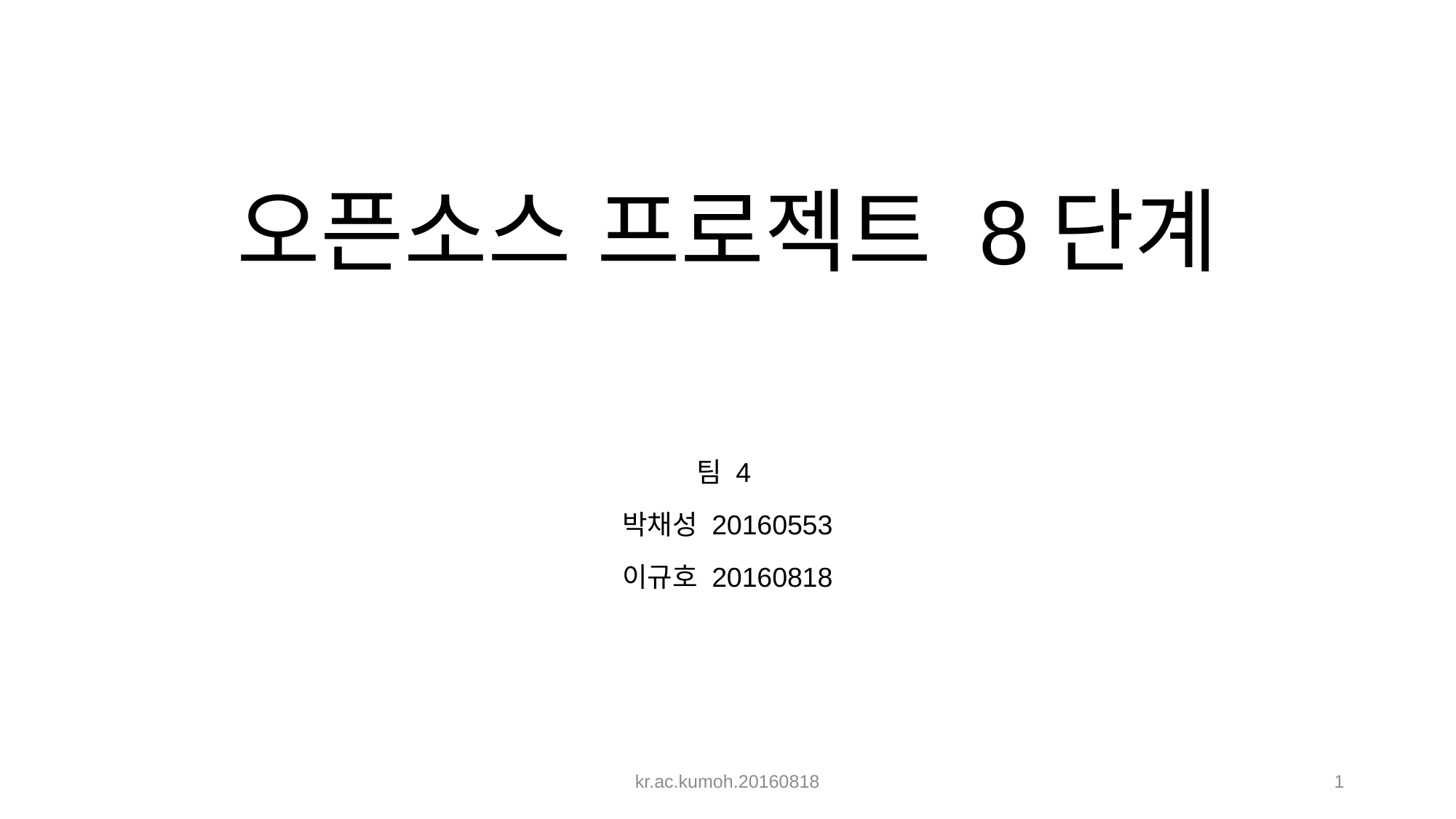

# 오픈소스 프로젝트 8단계
팀 4
박채성 20160553
이규호 20160818

kr.ac.kumoh.20160818
1